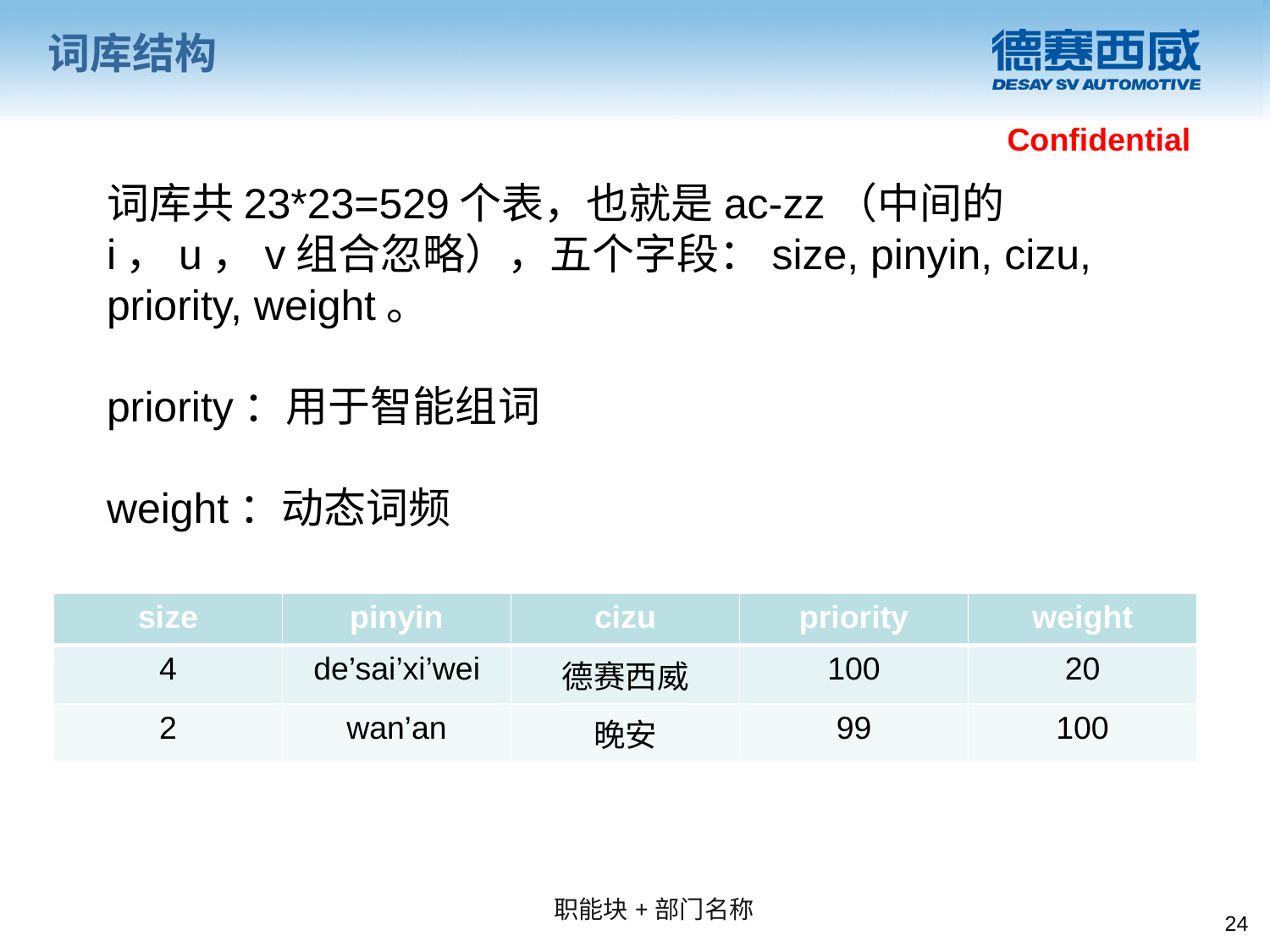

# 词库结构
词库共23*23=529个表，也就是ac-zz（中间的i，u，v组合忽略），五个字段：size, pinyin, cizu, priority, weight。

priority：用于智能组词

weight：动态词频

| size | pinyin | cizu | priority | weight |
| --- | --- | --- | --- | --- |
| 4 | de’sai’xi’wei | 德赛西威 | 100 | 20 |
| 2 | wan’an | 晚安 | 99 | 100 |
24